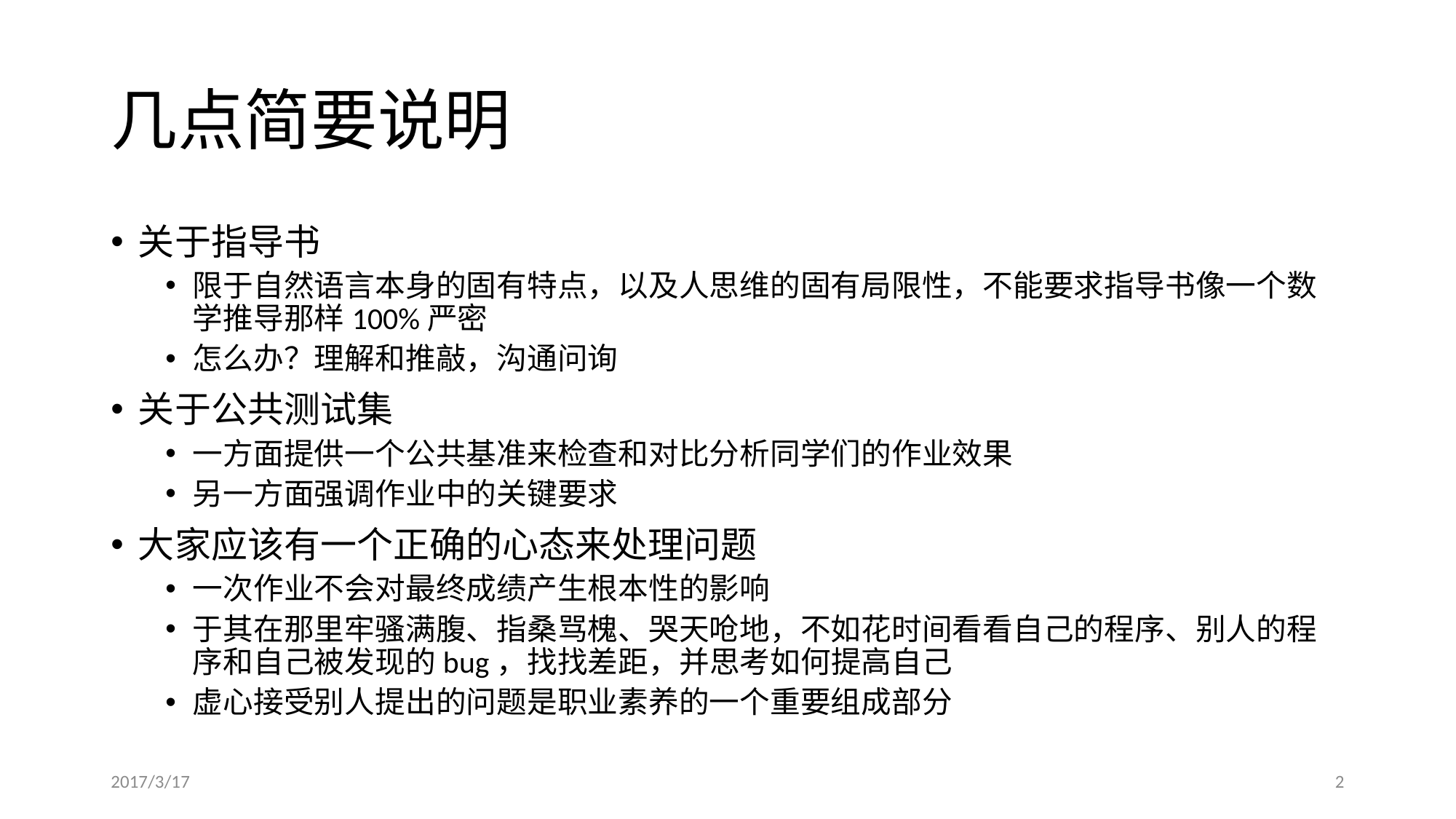

# 几点简要说明
关于指导书
限于自然语言本身的固有特点，以及人思维的固有局限性，不能要求指导书像一个数学推导那样100%严密
怎么办？理解和推敲，沟通问询
关于公共测试集
一方面提供一个公共基准来检查和对比分析同学们的作业效果
另一方面强调作业中的关键要求
大家应该有一个正确的心态来处理问题
一次作业不会对最终成绩产生根本性的影响
于其在那里牢骚满腹、指桑骂槐、哭天呛地，不如花时间看看自己的程序、别人的程序和自己被发现的bug，找找差距，并思考如何提高自己
虚心接受别人提出的问题是职业素养的一个重要组成部分
2017/3/17
2